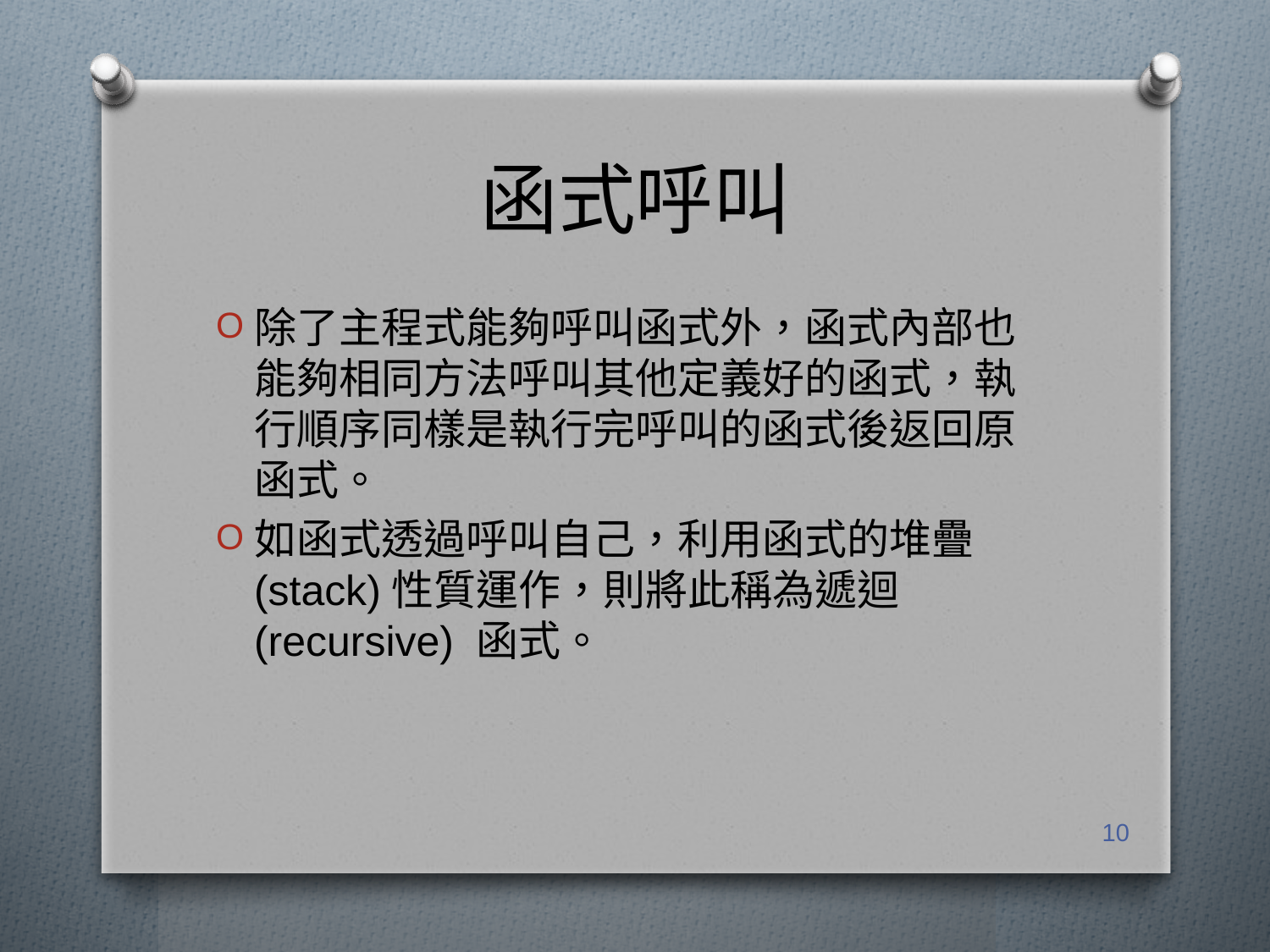

# 函式呼叫
除了主程式能夠呼叫函式外，函式內部也能夠相同方法呼叫其他定義好的函式，執行順序同樣是執行完呼叫的函式後返回原函式。
如函式透過呼叫自己，利用函式的堆疊(stack)性質運作，則將此稱為遞迴 (recursive) 函式。
10